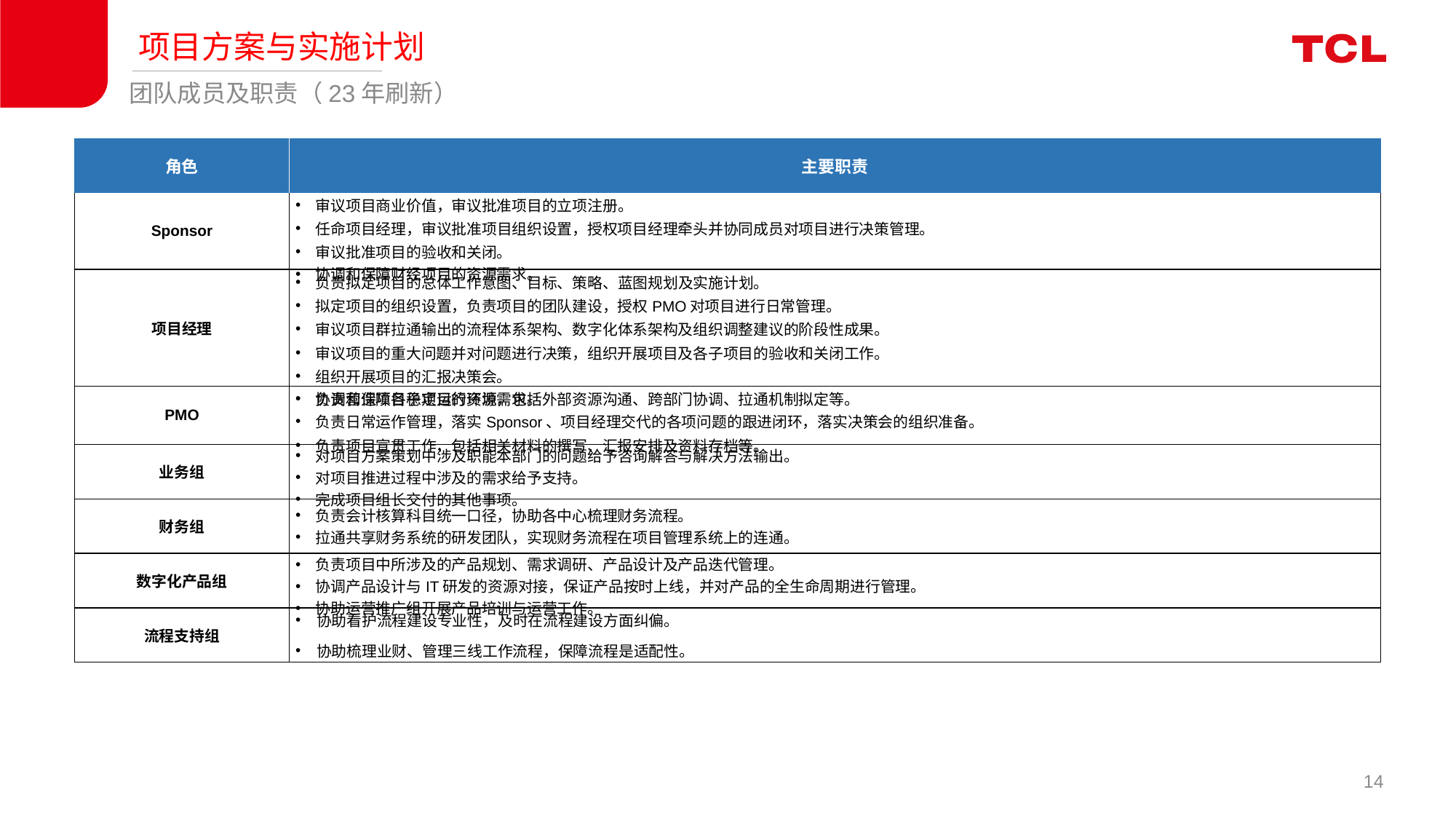

项目方案与实施计划
团队成员及职责（23年刷新）
| 角色 | 主要职责 |
| --- | --- |
| Sponsor | 审议项目商业价值，审议批准项目的立项注册。 任命项目经理，审议批准项目组织设置，授权项目经理牵头并协同成员对项目进行决策管理。 审议批准项目的验收和关闭。 协调和保障财经项目的资源需求。 |
| 项目经理 | 负责拟定项目的总体工作意图、目标、策略、蓝图规划及实施计划。 拟定项目的组织设置，负责项目的团队建设，授权PMO对项目进行日常管理。 审议项目群拉通输出的流程体系架构、数字化体系架构及组织调整建议的阶段性成果。 审议项目的重大问题并对问题进行决策，组织开展项目及各子项目的验收和关闭工作。 组织开展项目的汇报决策会。 协调和保障各子项目的资源需求。 |
| PMO | 负责营造项目稳定运行环境，包括外部资源沟通、跨部门协调、拉通机制拟定等。 负责日常运作管理，落实Sponsor、项目经理交代的各项问题的跟进闭环，落实决策会的组织准备。 负责项目宣贯工作，包括相关材料的撰写、汇报安排及资料存档等。 |
| 业务组 | 对项目方案策划中涉及职能本部门的问题给予咨询解答与解决方法输出。 对项目推进过程中涉及的需求给予支持。 完成项目组长交付的其他事项。 |
| 财务组 | 负责会计核算科目统一口径，协助各中心梳理财务流程。 拉通共享财务系统的研发团队，实现财务流程在项目管理系统上的连通。 |
| 数字化产品组 | 负责项目中所涉及的产品规划、需求调研、产品设计及产品迭代管理。 协调产品设计与IT研发的资源对接，保证产品按时上线，并对产品的全生命周期进行管理。 协助运营推广组开展产品培训与运营工作。 |
| 流程支持组 | 协助看护流程建设专业性，及时在流程建设方面纠偏。 协助梳理业财、管理三线工作流程，保障流程是适配性。 |
14